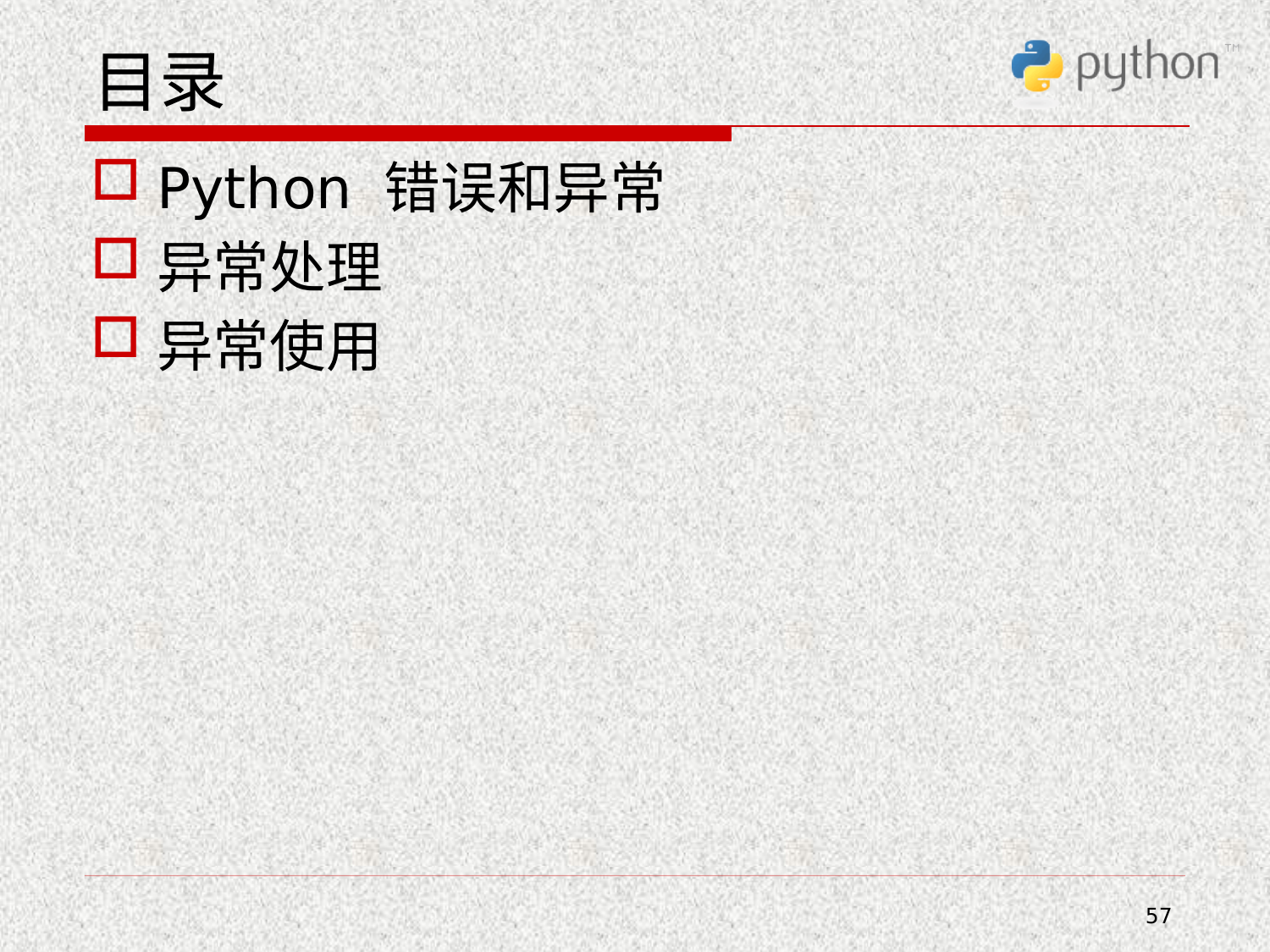

# 目录
Python 错误和异常
异常处理
异常使用
57